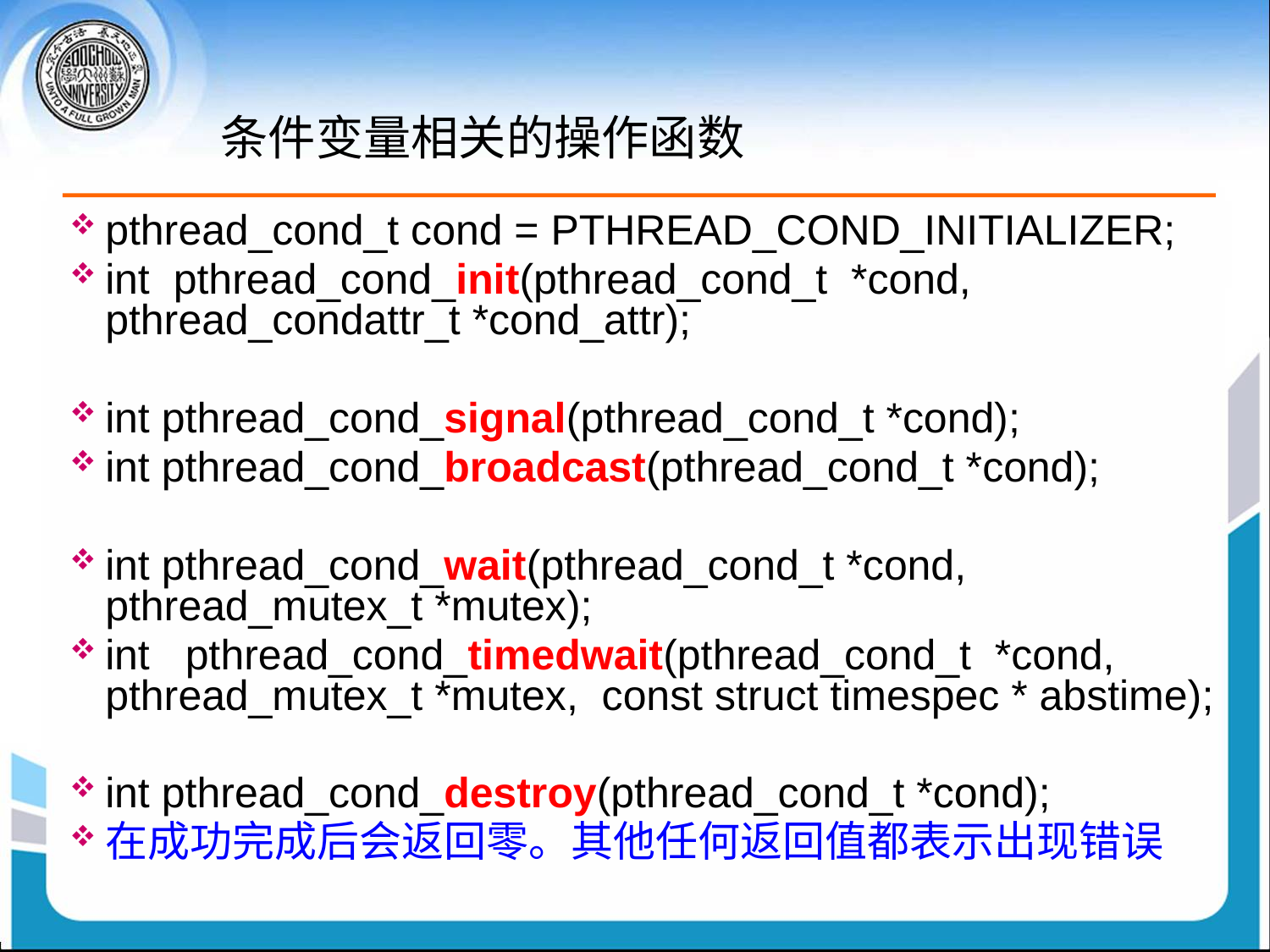

# 条件变量相关的操作函数
pthread_cond_t cond = PTHREAD_COND_INITIALIZER;
int  pthread_cond_init(pthread_cond_t  *cond,    pthread_condattr_t *cond_attr);

int pthread_cond_signal(pthread_cond_t *cond);
int pthread_cond_broadcast(pthread_cond_t *cond);

int pthread_cond_wait(pthread_cond_t *cond, pthread_mutex_t *mutex);
int   pthread_cond_timedwait(pthread_cond_t  *cond,    pthread_mutex_t *mutex,  const struct timespec * abstime);

int pthread_cond_destroy(pthread_cond_t *cond);
在成功完成后会返回零。其他任何返回值都表示出现错误